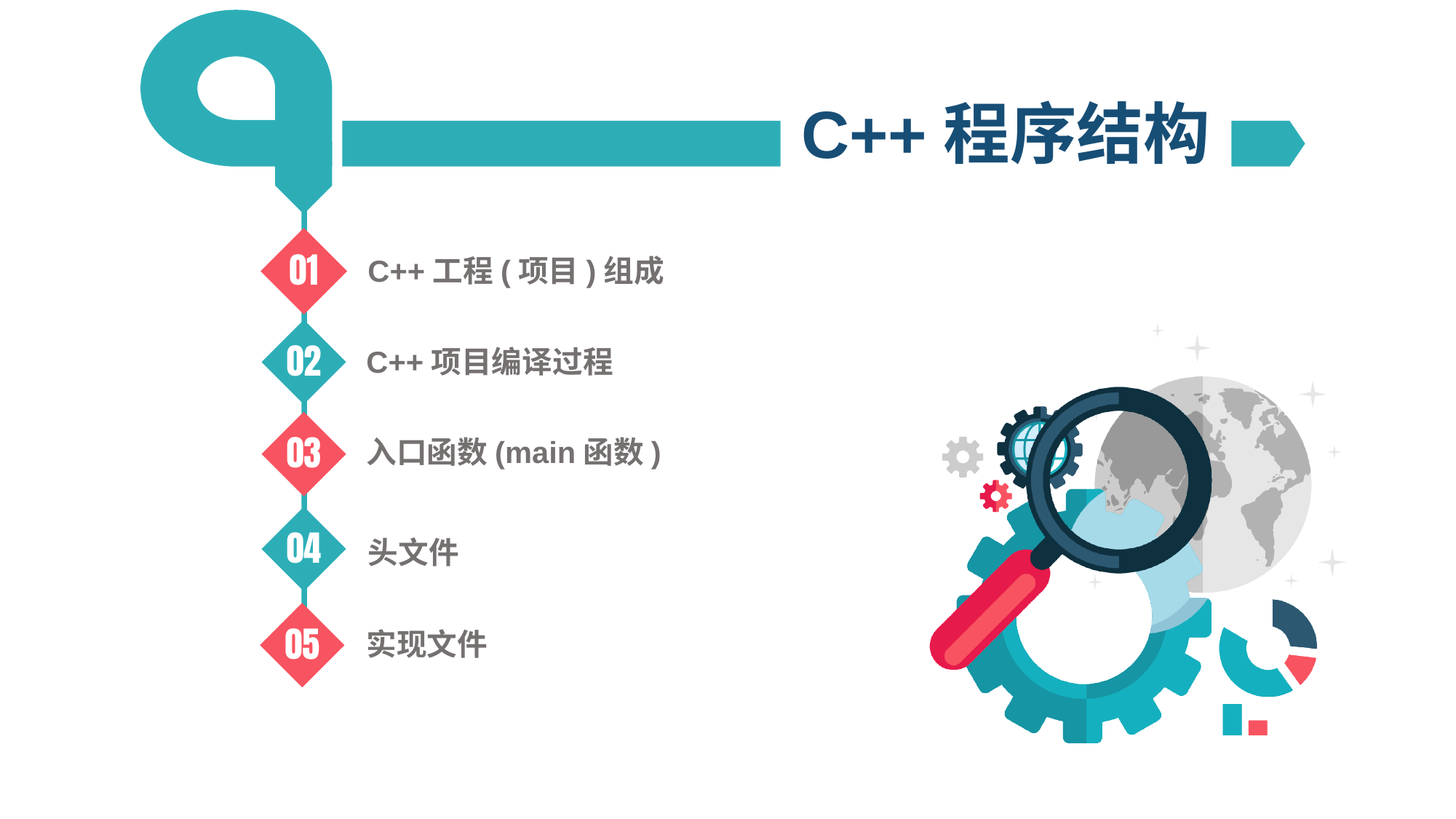

# C++程序结构

01
C++工程(项目)组成
02
C++项目编译过程
03
入口函数(main函数)
04
头文件
05
实现文件